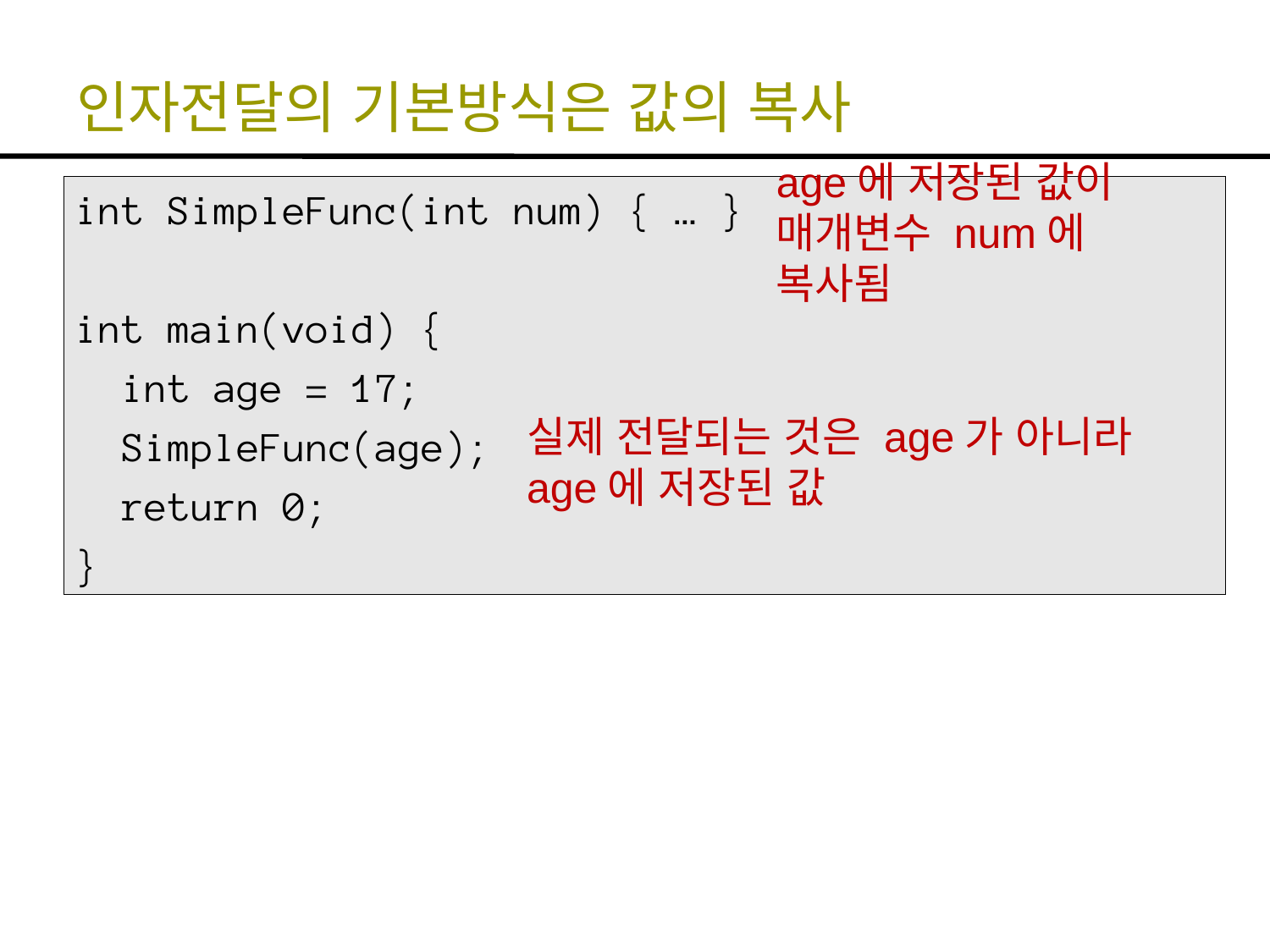

# 인자전달의 기본방식은 값의 복사

int SimpleFunc(int num) { … }

int main(void) {
  int age = 17;
  SimpleFunc(age);
  return 0;
}
age에 저장된 값이 매개변수 num에 복사됨
실제 전달되는 것은 age가 아니라 age에 저장된 값